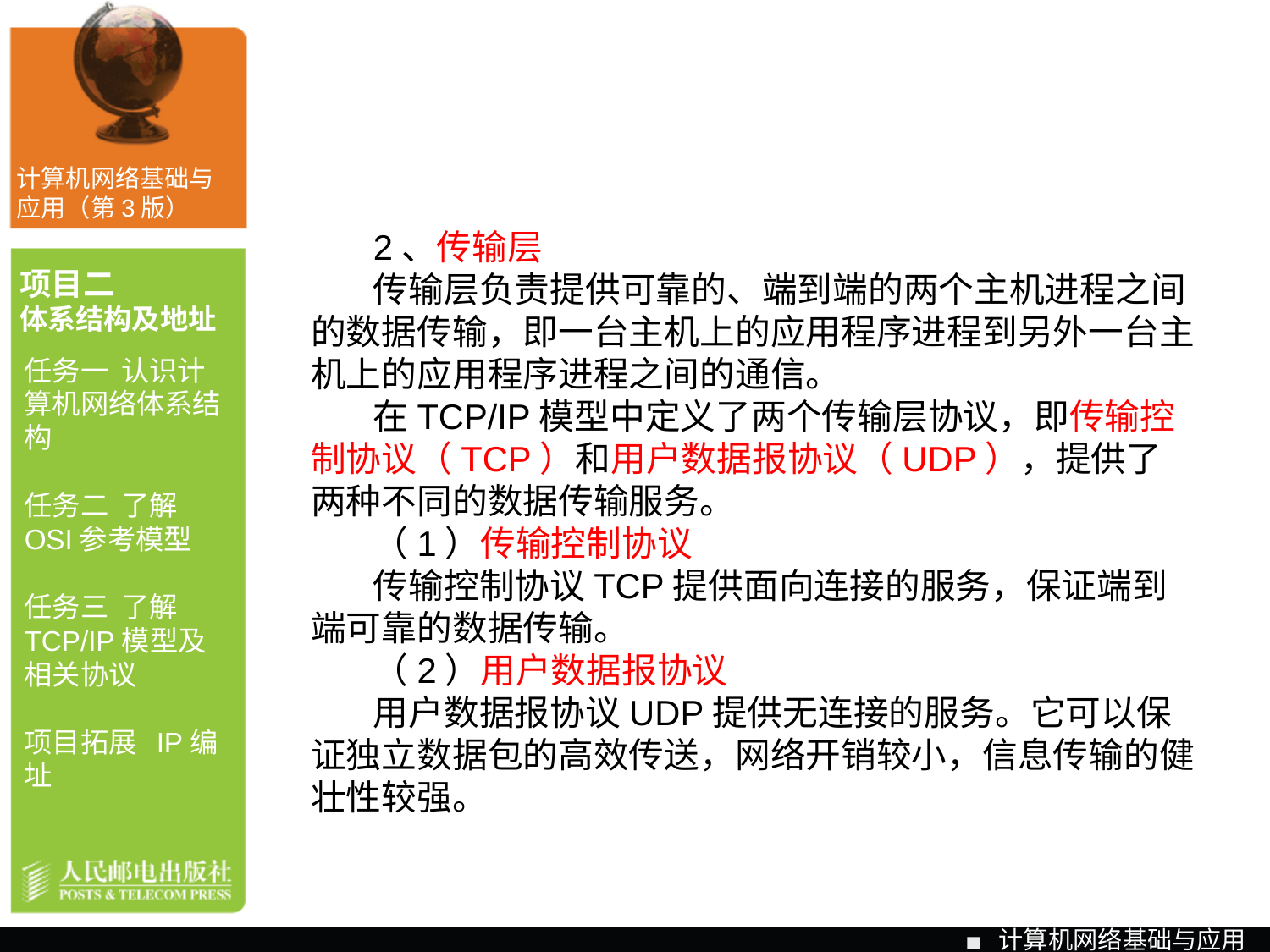

计算机网络基础与应用（第3版）
2、传输层
传输层负责提供可靠的、端到端的两个主机进程之间的数据传输，即一台主机上的应用程序进程到另外一台主机上的应用程序进程之间的通信。
在TCP/IP模型中定义了两个传输层协议，即传输控制协议（TCP）和用户数据报协议（UDP），提供了两种不同的数据传输服务。
（1）传输控制协议
传输控制协议TCP提供面向连接的服务，保证端到端可靠的数据传输。
（2）用户数据报协议
用户数据报协议UDP提供无连接的服务。它可以保证独立数据包的高效传送，网络开销较小，信息传输的健壮性较强。
项目二
体系结构及地址
任务一  认识计算机网络体系结构

任务二  了解OSI参考模型

任务三  了解TCP/IP模型及相关协议

项目拓展  IP编址

计算机网络基础与应用